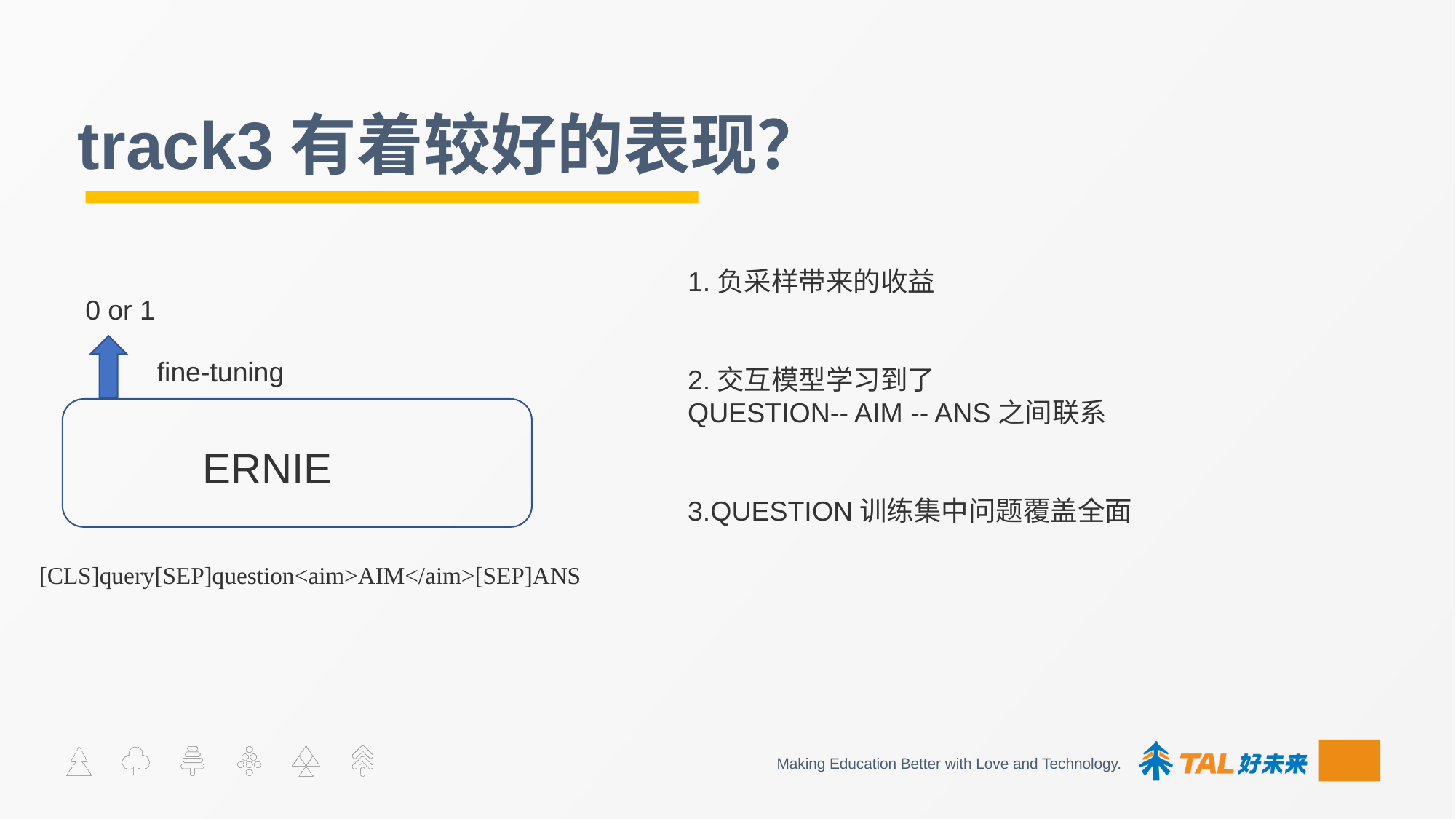

# track3有着较好的表现？

1.负采样带来的收益

2.交互模型学习到了
QUESTION-- AIM -- ANS之间联系

3.QUESTION训练集中问题覆盖全面
0 or 1

fine-tuning

ERNIE
[CLS]query[SEP]question<aim>AIM</aim>[SEP]ANS